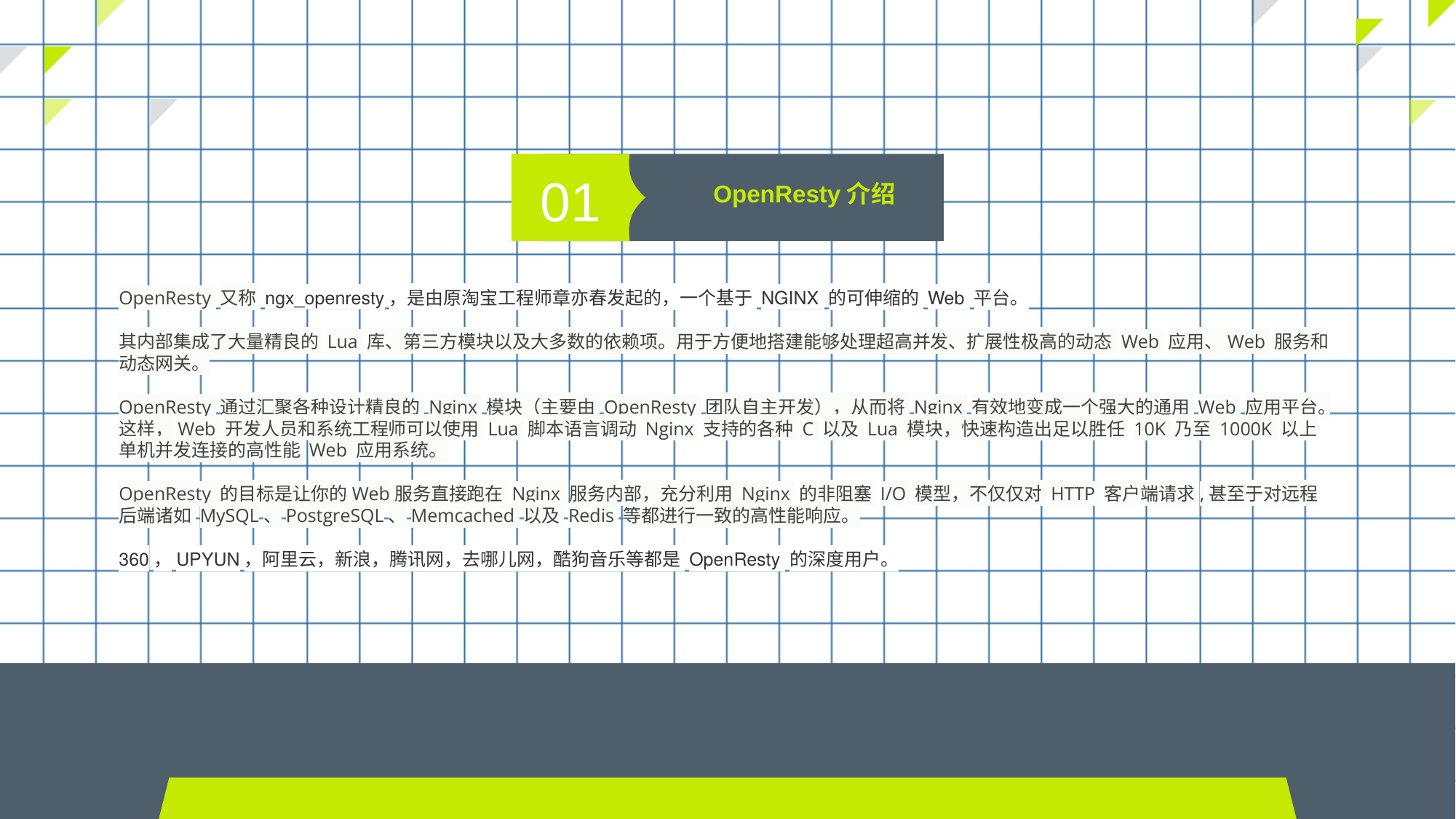

01
OpenResty介绍
OpenResty 又称 ngx_openresty，是由原淘宝工程师章亦春发起的，一个基于 NGINX 的可伸缩的 Web 平台。

其内部集成了大量精良的 Lua 库、第三方模块以及大多数的依赖项。用于方便地搭建能够处理超高并发、扩展性极高的动态 Web 应用、Web 服务和动态网关。

OpenResty 通过汇聚各种设计精良的 Nginx 模块（主要由 OpenResty 团队自主开发），从而将 Nginx 有效地变成一个强大的通用 Web 应用平台。这样，Web 开发人员和系统工程师可以使用 Lua 脚本语言调动 Nginx 支持的各种 C 以及 Lua 模块，快速构造出足以胜任 10K 乃至 1000K 以上单机并发连接的高性能 Web 应用系统。

OpenResty 的目标是让你的Web服务直接跑在 Nginx 服务内部，充分利用 Nginx 的非阻塞 I/O 模型，不仅仅对 HTTP 客户端请求,甚至于对远程后端诸如 MySQL、PostgreSQL、Memcached 以及 Redis 等都进行一致的高性能响应。

360，UPYUN，阿里云，新浪，腾讯网，去哪儿网，酷狗音乐等都是 OpenResty 的深度用户。